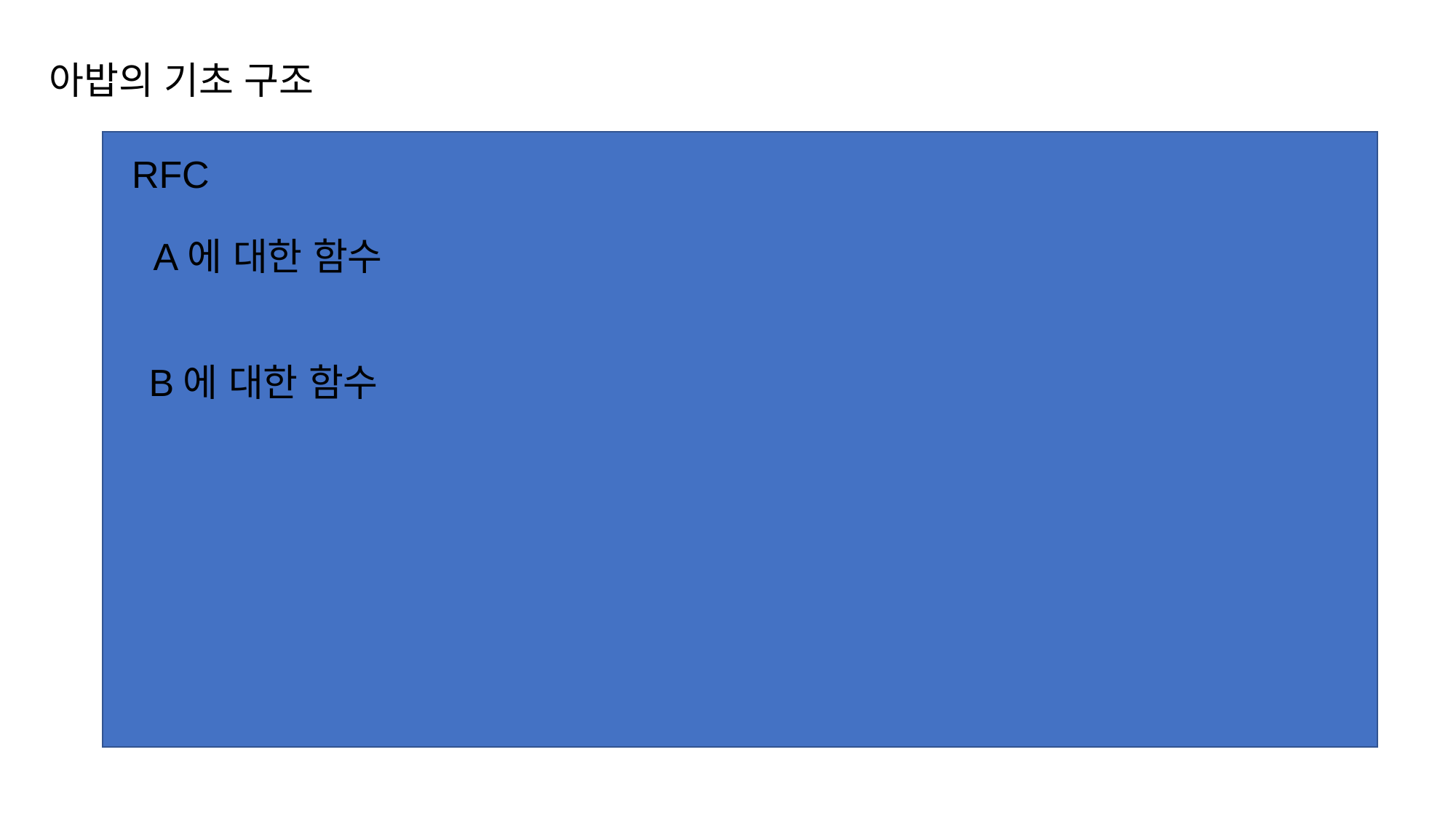

아밥의 기초 구조

RFC
A에 대한 함수
B에 대한 함수